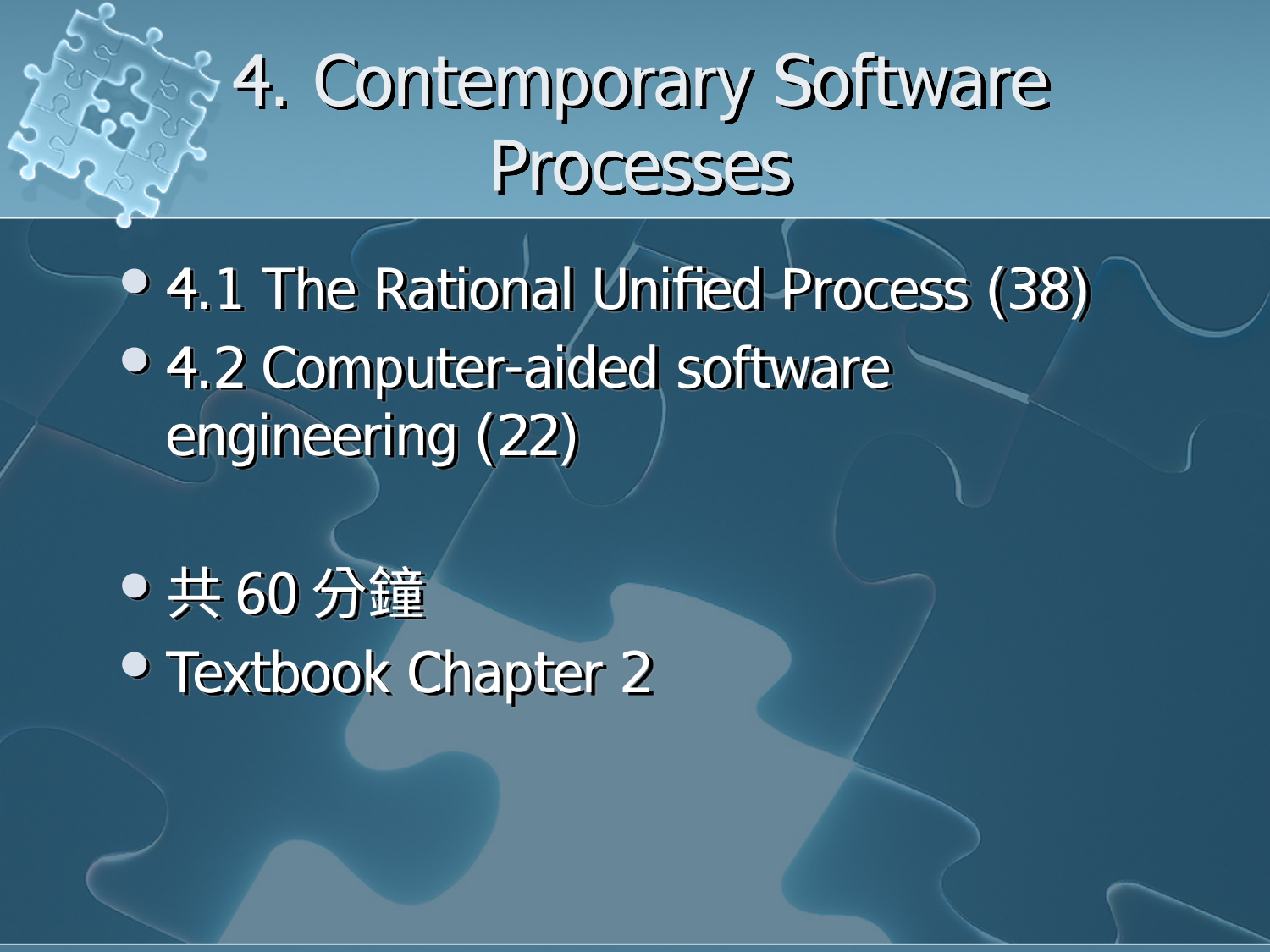

# 4. Contemporary Software Processes
4.1 The Rational Unified Process (38)
4.2 Computer-aided software engineering (22)

共60分鐘
Textbook Chapter 2